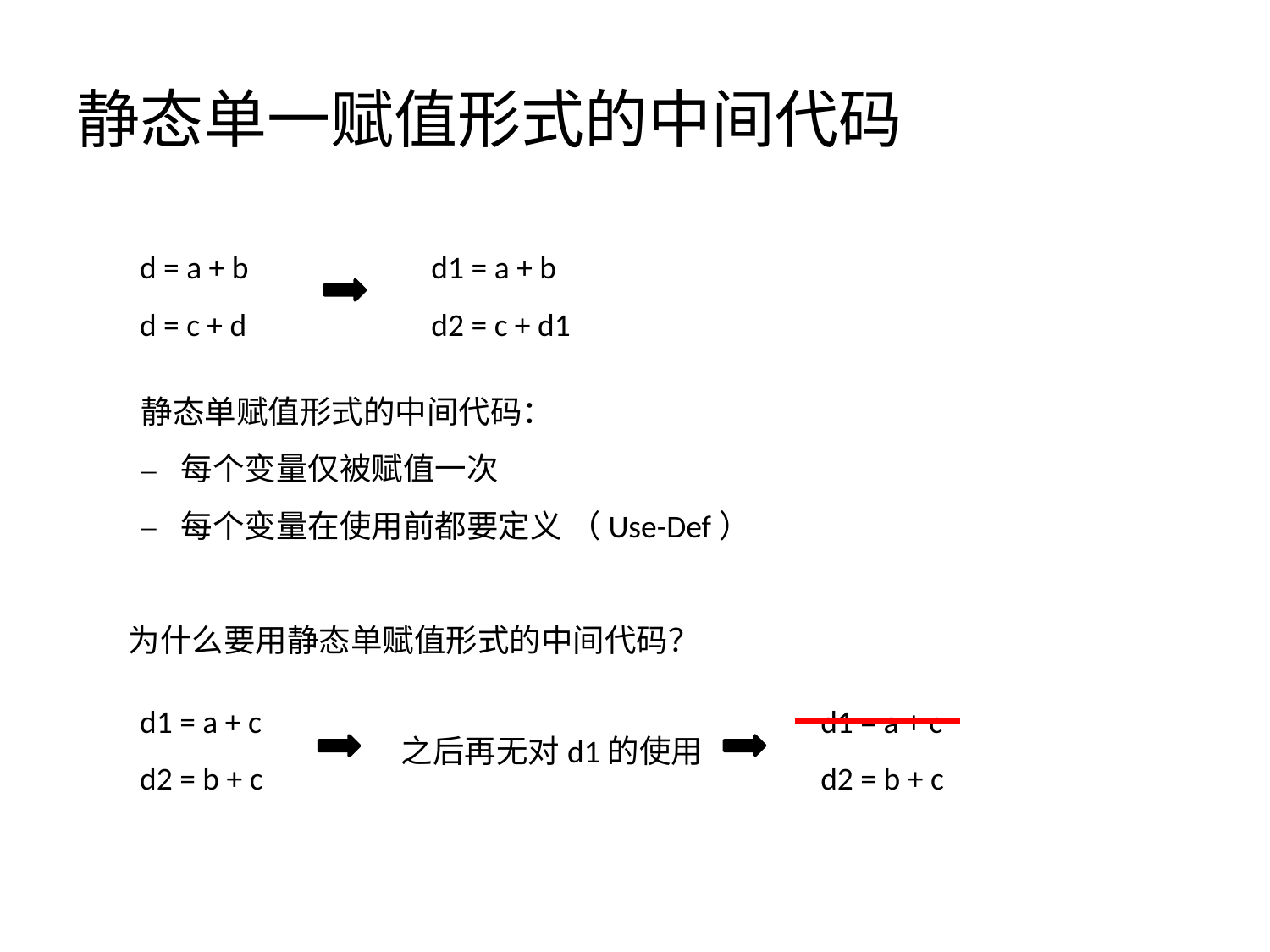

# 静态单一赋值形式的中间代码
d = a + b
d = c + d

d1 = a + b
d2 = c + d1

静态单赋值形式的中间代码：
每个变量仅被赋值一次
每个变量在使用前都要定义 （Use-Def）

      为什么要用静态单赋值形式的中间代码？

d1 = a + c
d2 = b + c
d1 = a + c
d2 = b + c
之后再无对d1的使用